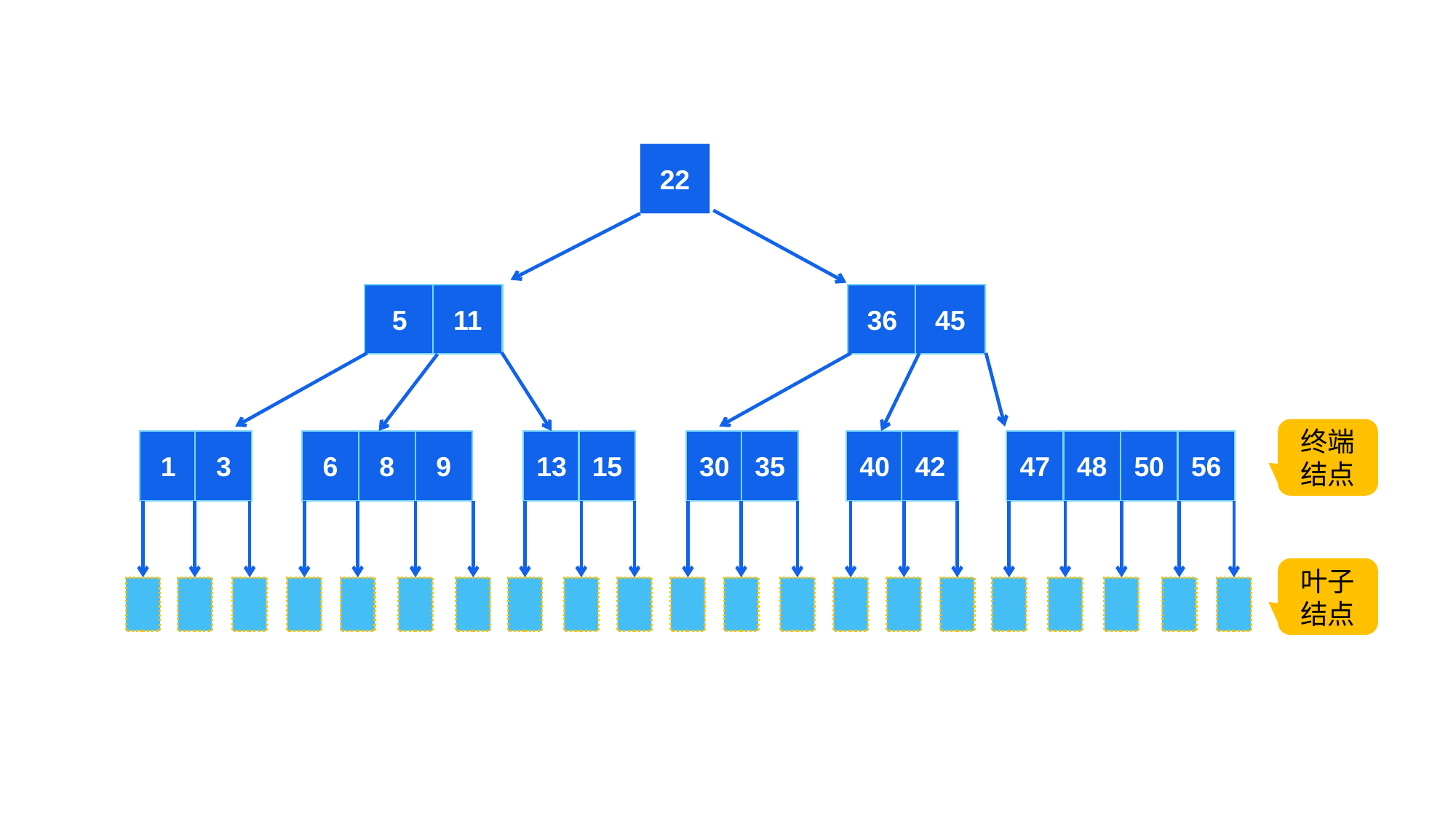

22
5
11
36
45
终端结点
1
3
6
8
9
13
15
30
35
40
42
47
48
50
56

叶子结点